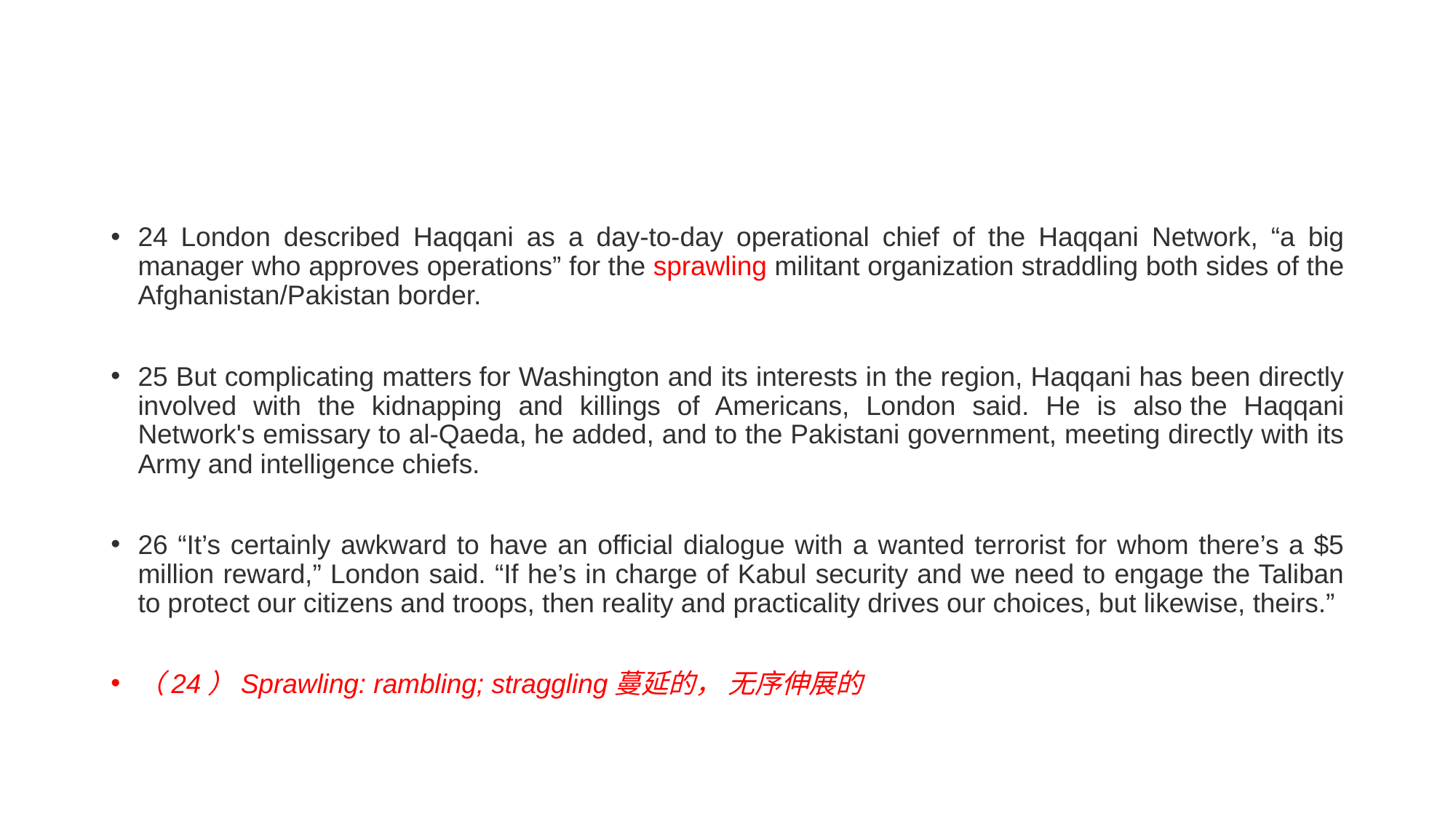

#
24 London described Haqqani as a day-to-day operational chief of the Haqqani Network, “a big manager who approves operations” for the sprawling militant organization straddling both sides of the Afghanistan/Pakistan border.
25 But complicating matters for Washington and its interests in the region, Haqqani has been directly involved with the kidnapping and killings of Americans, London said. He is also the Haqqani Network's emissary to al-Qaeda, he added, and to the Pakistani government, meeting directly with its Army and intelligence chiefs.
26 “It’s certainly awkward to have an official dialogue with a wanted terrorist for whom there’s a $5 million reward,” London said. “If he’s in charge of Kabul security and we need to engage the Taliban to protect our citizens and troops, then reality and practicality drives our choices, but likewise, theirs.”
（24）Sprawling: rambling; straggling蔓延的， 无序伸展的